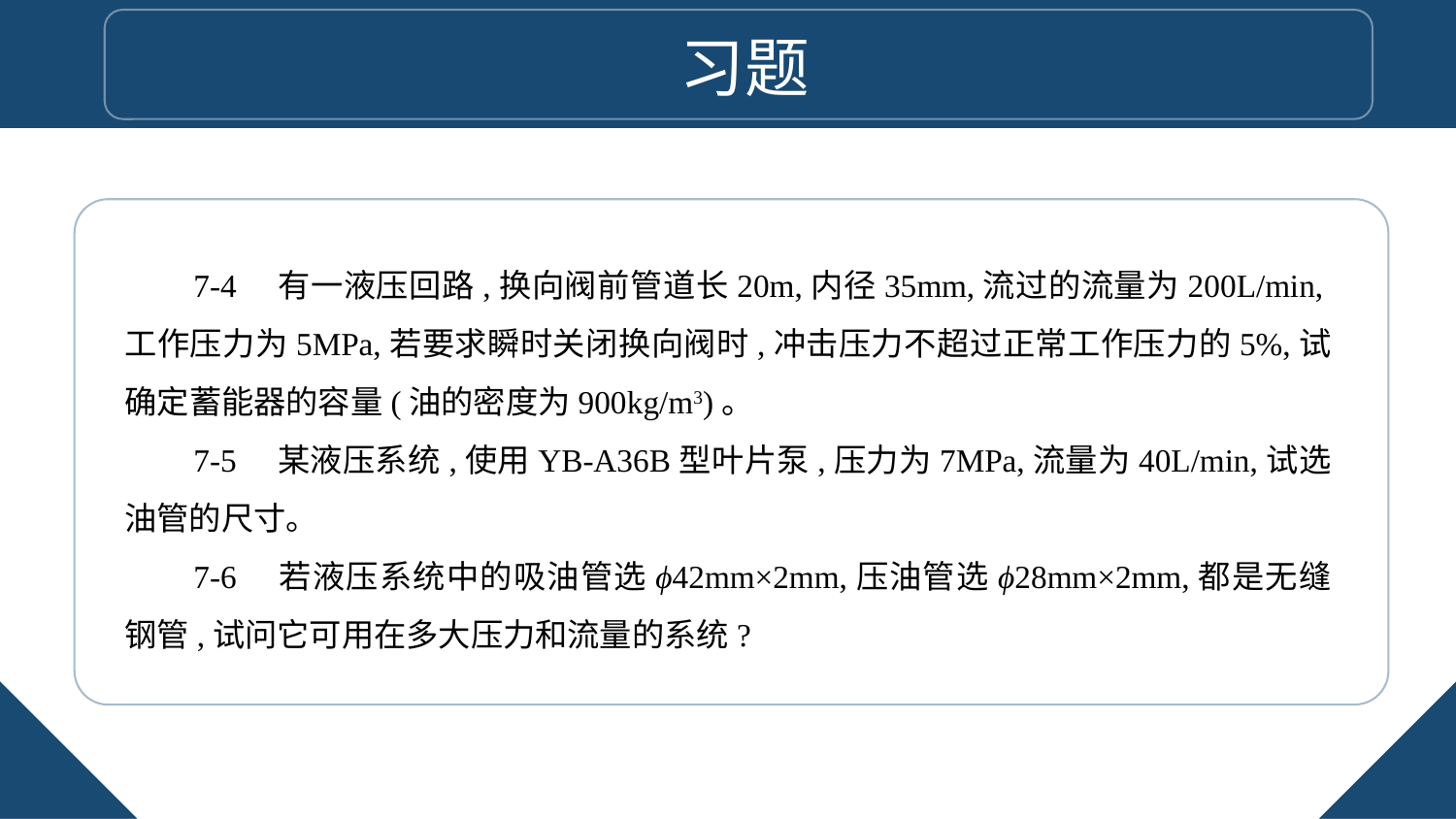

习题

7-4　有一液压回路,换向阀前管道长20m,内径35mm,流过的流量为200L/min,工作压力为5MPa,若要求瞬时关闭换向阀时,冲击压力不超过正常工作压力的5%,试确定蓄能器的容量(油的密度为900kg/m3)。
7-5　某液压系统,使用YB-A36B型叶片泵,压力为7MPa,流量为40L/min,试选油管的尺寸。
7-6　若液压系统中的吸油管选ϕ42mm×2mm,压油管选ϕ28mm×2mm,都是无缝钢管,试问它可用在多大压力和流量的系统?